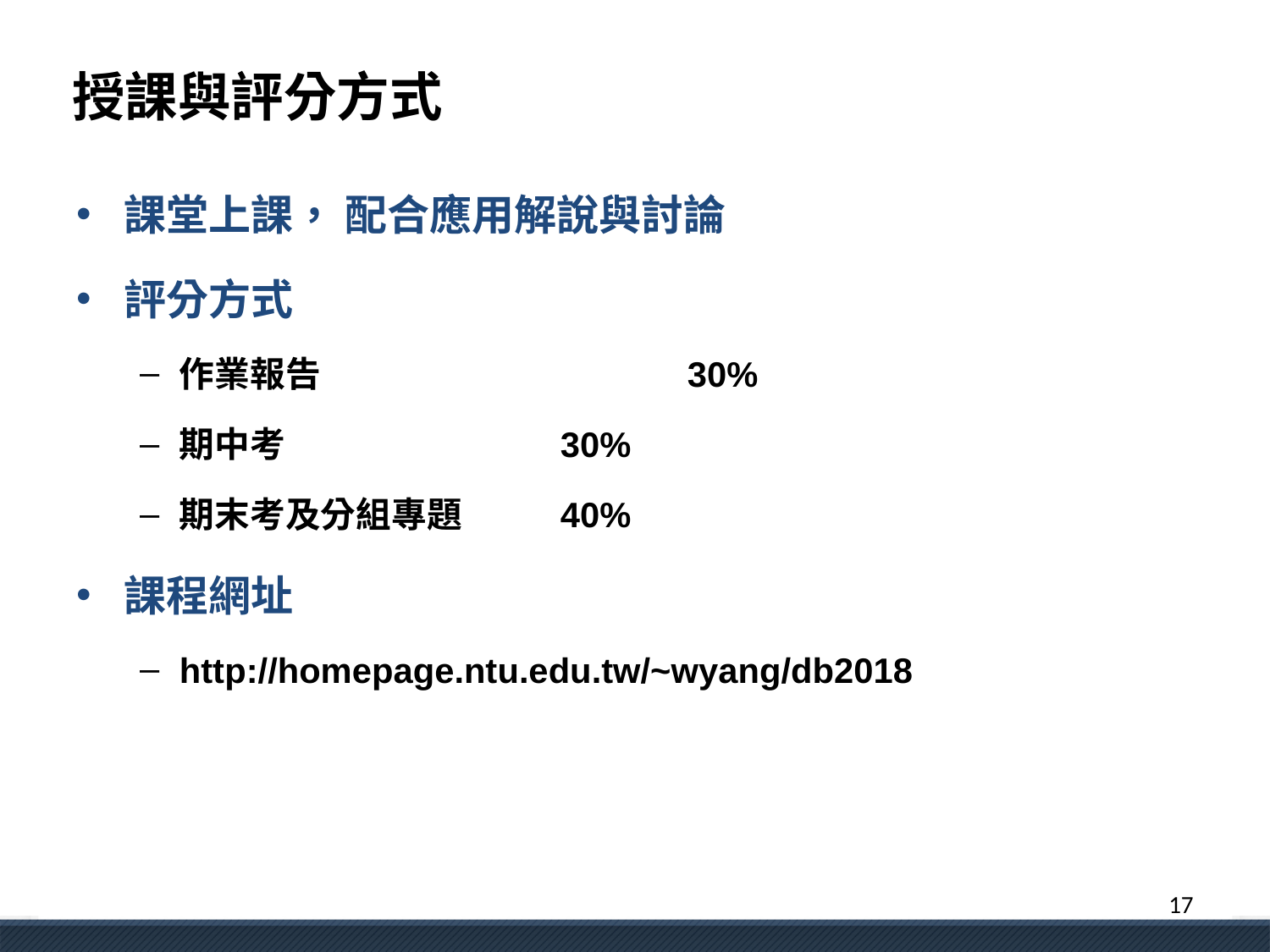

# 授課與評分方式
課堂上課， 配合應用解說與討論
評分方式
作業報告			30%
期中考			30%
期末考及分組專題	40%
課程網址
http://homepage.ntu.edu.tw/~wyang/db2018
17